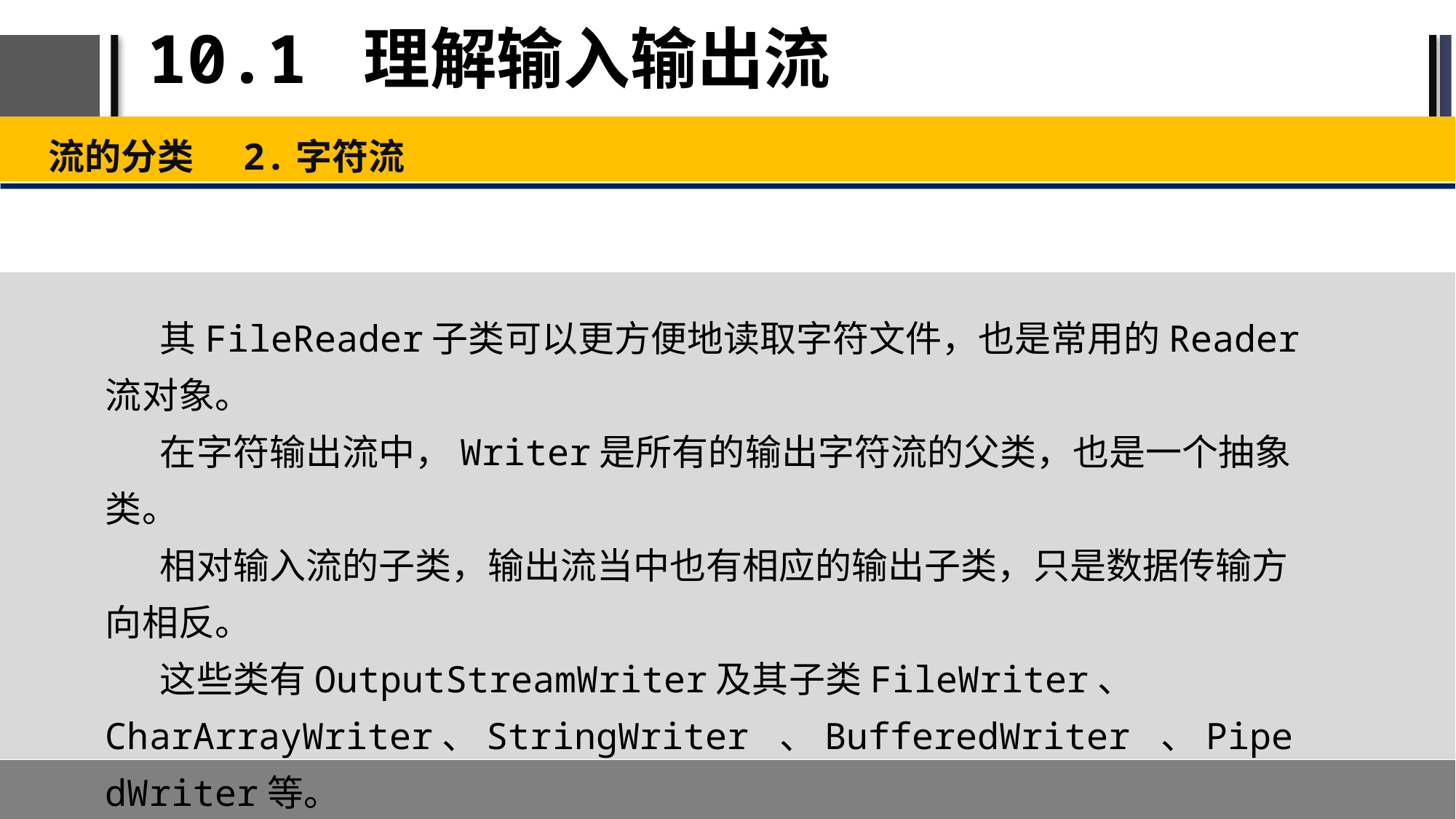

# 10.1 理解输入输出流

流的分类     2.字符流

其FileReader子类可以更方便地读取字符文件，也是常用的Reader流对象。
在字符输出流中，Writer是所有的输出字符流的父类，也是一个抽象类。
相对输入流的子类，输出流当中也有相应的输出子类，只是数据传输方向相反。
这些类有OutputStreamWriter及其子类FileWriter、 CharArrayWriter、StringWriter 、BufferedWriter 、PipedWriter等。